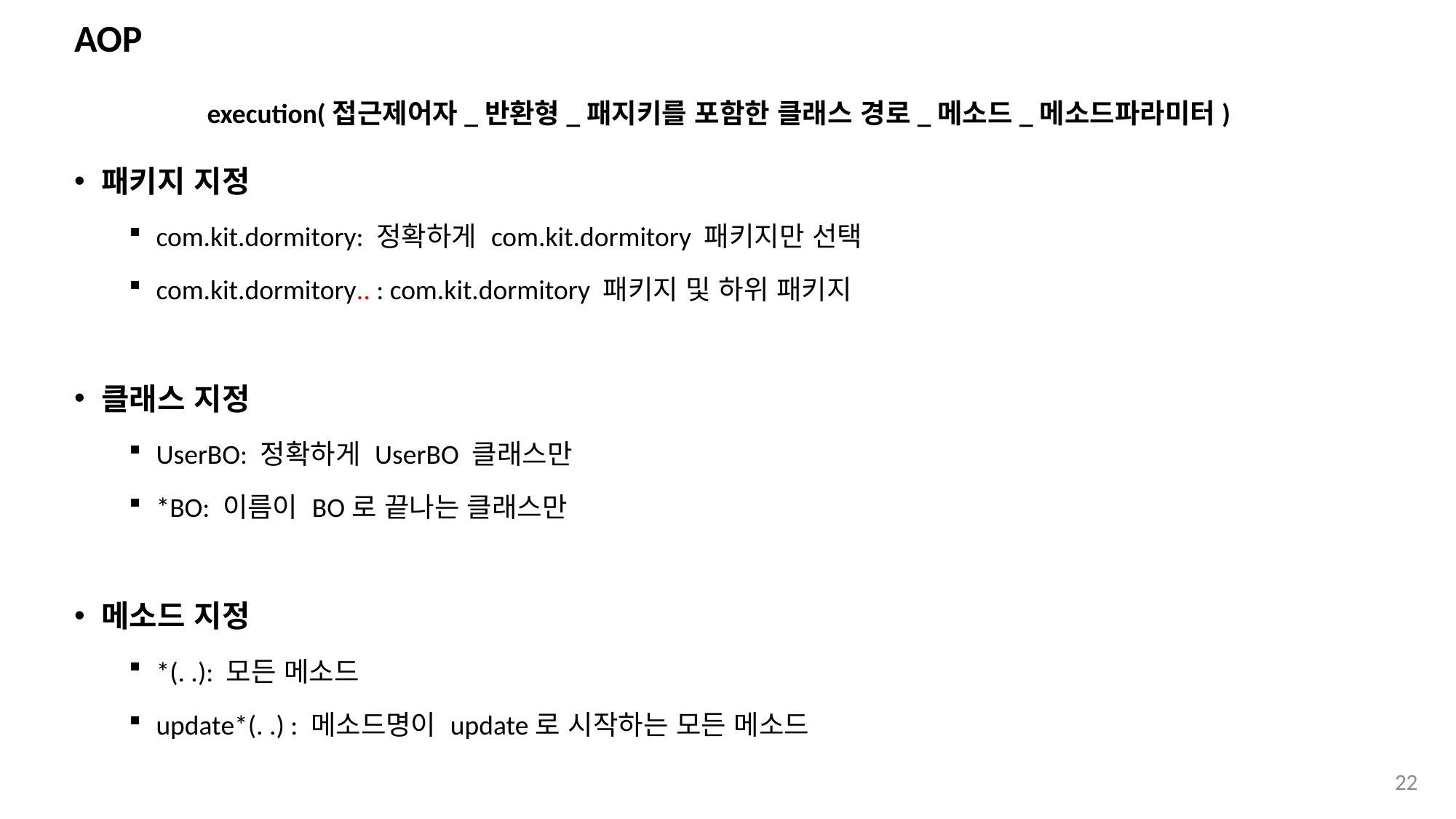

# AOP

패키지 지정
com.kit.dormitory: 정확하게 com.kit.dormitory 패키지만 선택
com.kit.dormitory.. : com.kit.dormitory 패키지 및 하위 패키지

클래스 지정
UserBO: 정확하게 UserBO 클래스만
*BO: 이름이 BO로 끝나는 클래스만

메소드 지정
*(. .): 모든 메소드
update*(. .) : 메소드명이 update로 시작하는 모든 메소드

execution(접근제어자_반환형_패지키를 포함한 클래스 경로_메소드_메소드파라미터)
22